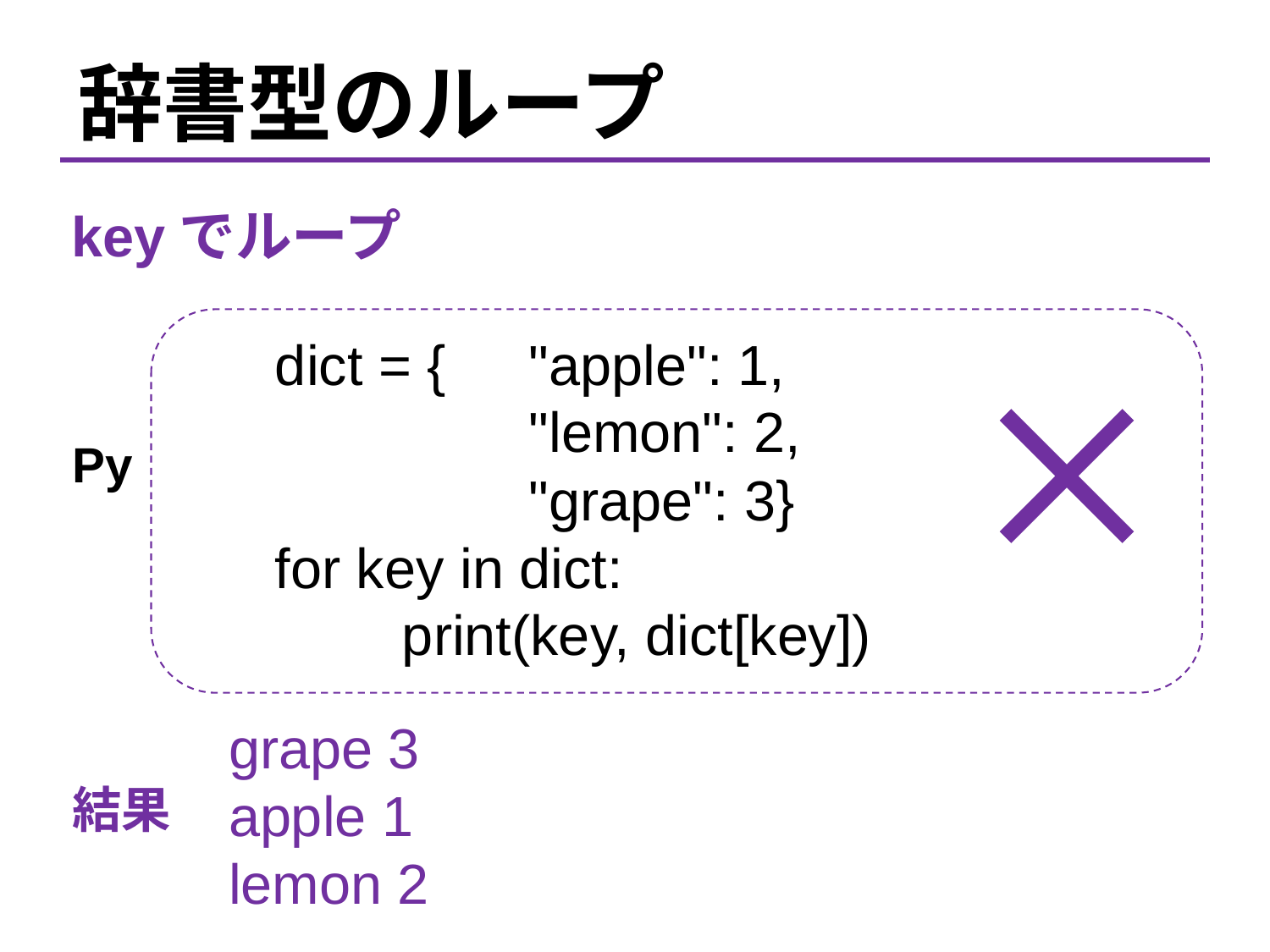

辞書型のループ
keyでループ

dict = {	"apple": 1,
		"lemon": 2,
		"grape": 3}
for key in dict:
	print(key, dict[key])

Py
grape 3
apple 1
lemon 2
結果